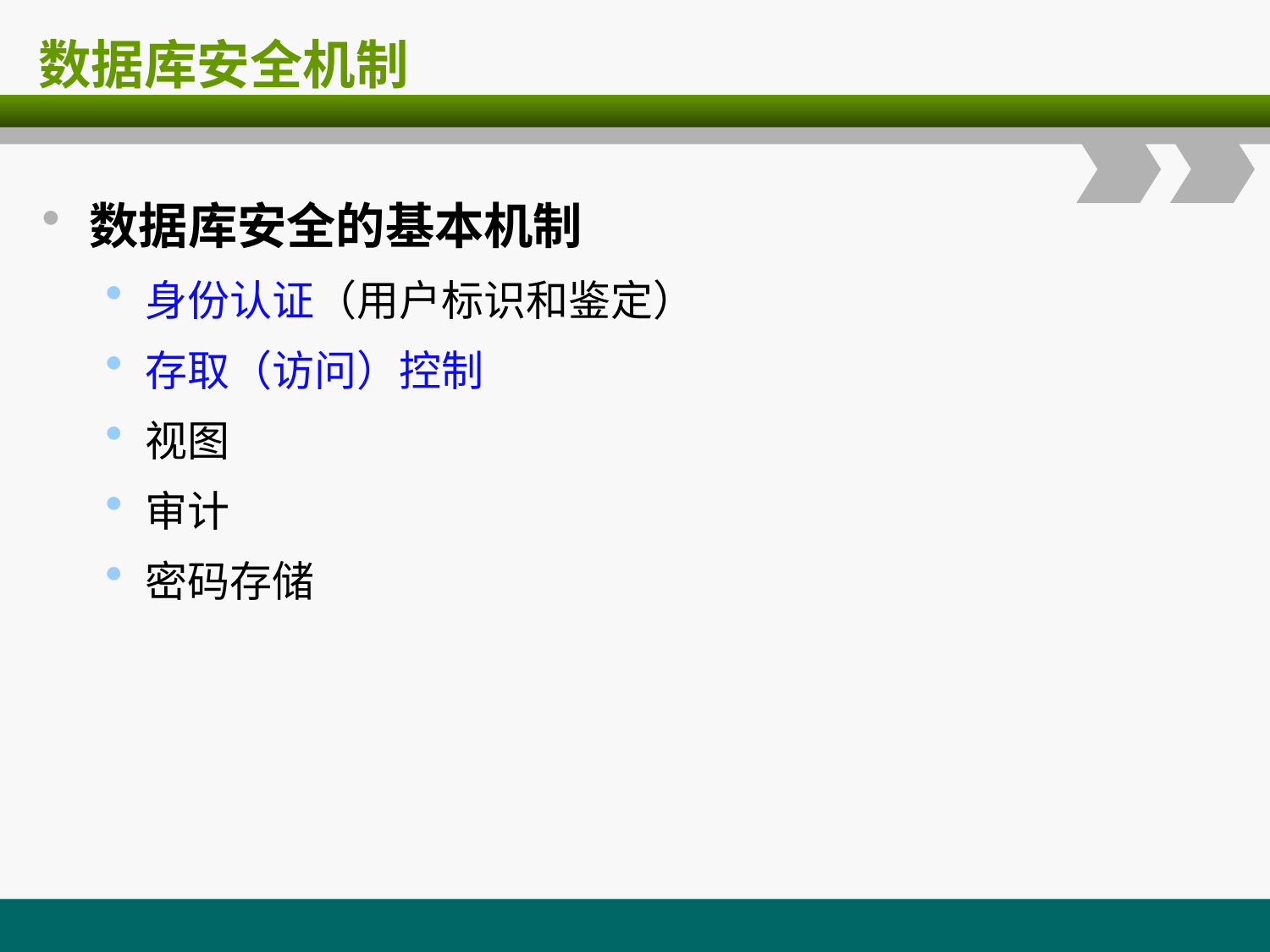

# 数据库安全机制
数据库安全的基本机制
身份认证（用户标识和鉴定）
存取（访问）控制
视图
审计
密码存储